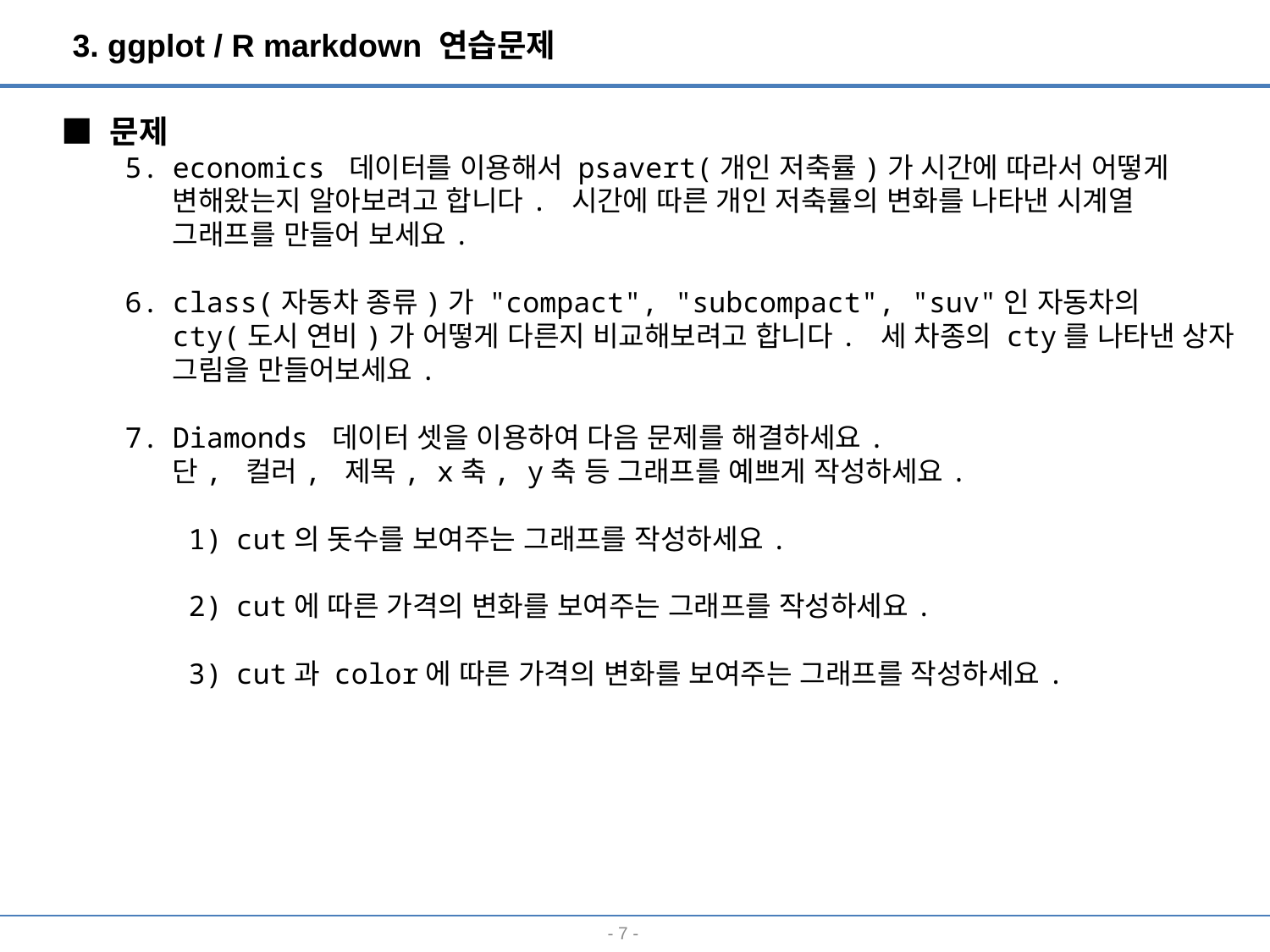

3. ggplot / R markdown 연습문제
■ 문제
economics 데이터를 이용해서 psavert(개인 저축률)가 시간에 따라서 어떻게 변해왔는지 알아보려고 합니다. 시간에 따른 개인 저축률의 변화를 나타낸 시계열 그래프를 만들어 보세요.

class(자동차 종류)가 "compact", "subcompact", "suv"인 자동차의 cty(도시 연비)가 어떻게 다른지 비교해보려고 합니다. 세 차종의 cty를 나타낸 상자 그림을 만들어보세요.

Diamonds 데이터 셋을 이용하여 다음 문제를 해결하세요.
단, 컬러, 제목, x축, y축 등 그래프를 예쁘게 작성하세요.

cut의 돗수를 보여주는 그래프를 작성하세요.

cut에 따른 가격의 변화를 보여주는 그래프를 작성하세요.

cut과 color에 따른 가격의 변화를 보여주는 그래프를 작성하세요.
- 7 -